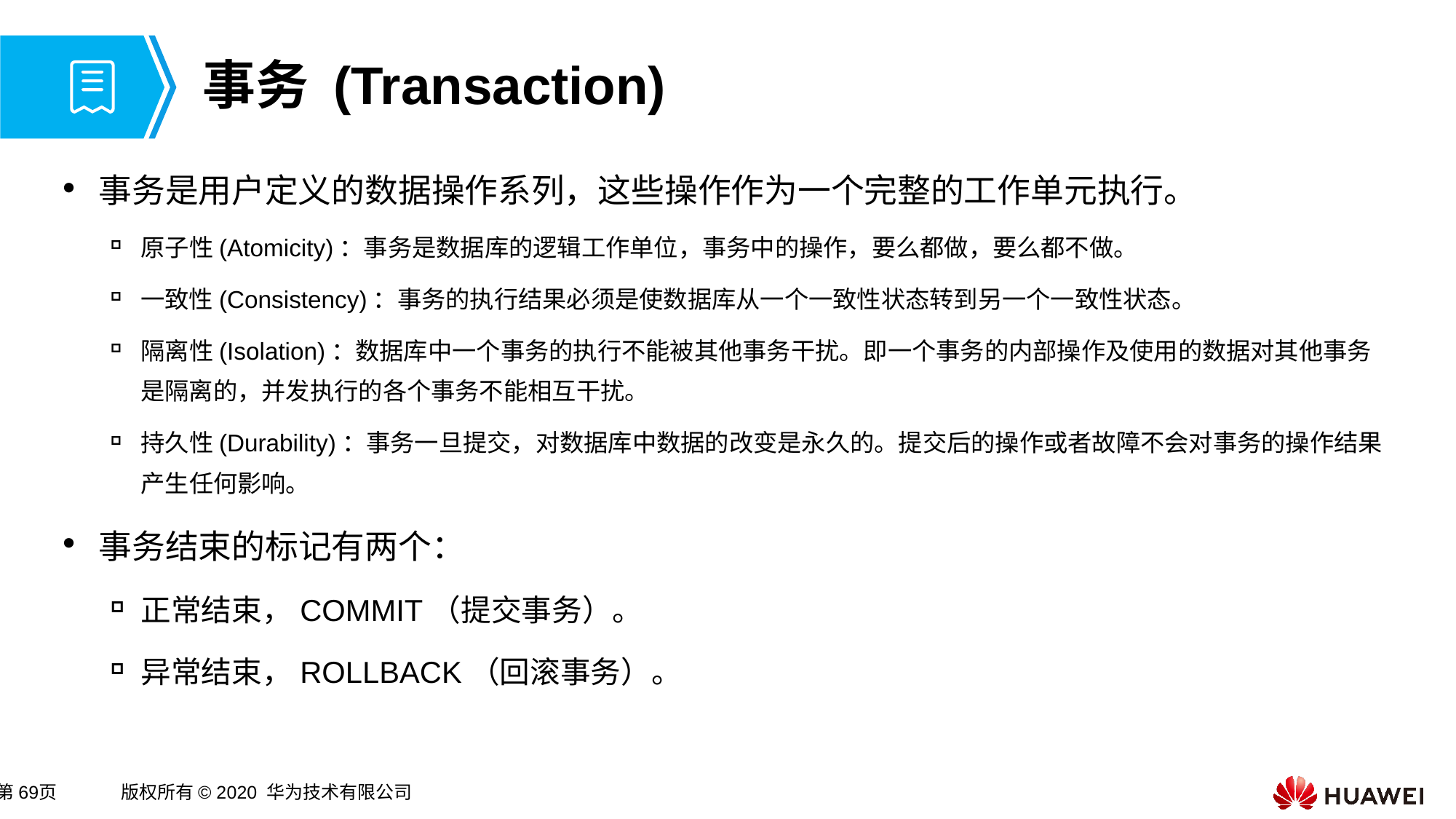

# 事务 (Transaction)
事务是用户定义的数据操作系列，这些操作作为一个完整的工作单元执行。
原子性(Atomicity)：事务是数据库的逻辑工作单位，事务中的操作，要么都做，要么都不做。
一致性(Consistency)：事务的执行结果必须是使数据库从一个一致性状态转到另一个一致性状态。
隔离性(Isolation)：数据库中一个事务的执行不能被其他事务干扰。即一个事务的内部操作及使用的数据对其他事务是隔离的，并发执行的各个事务不能相互干扰。
持久性(Durability)：事务一旦提交，对数据库中数据的改变是永久的。提交后的操作或者故障不会对事务的操作结果产生任何影响。
事务结束的标记有两个：
正常结束，COMMIT（提交事务）。
异常结束，ROLLBACK（回滚事务）。